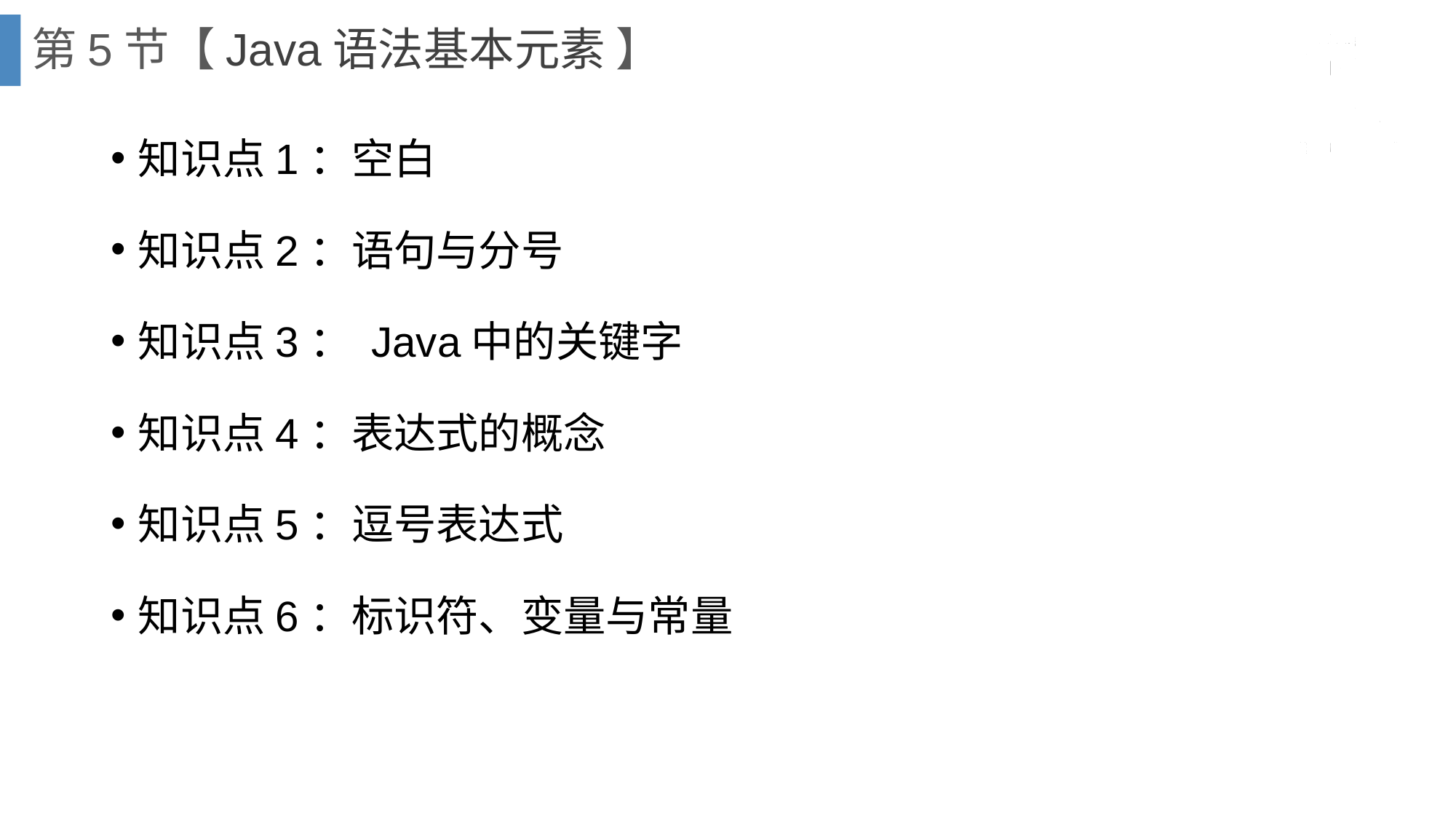

# 第5节【Java语法基本元素 】
知识点1：空白
知识点2：语句与分号
知识点3： Java中的关键字
知识点4：表达式的概念
知识点5：逗号表达式
知识点6：标识符、变量与常量